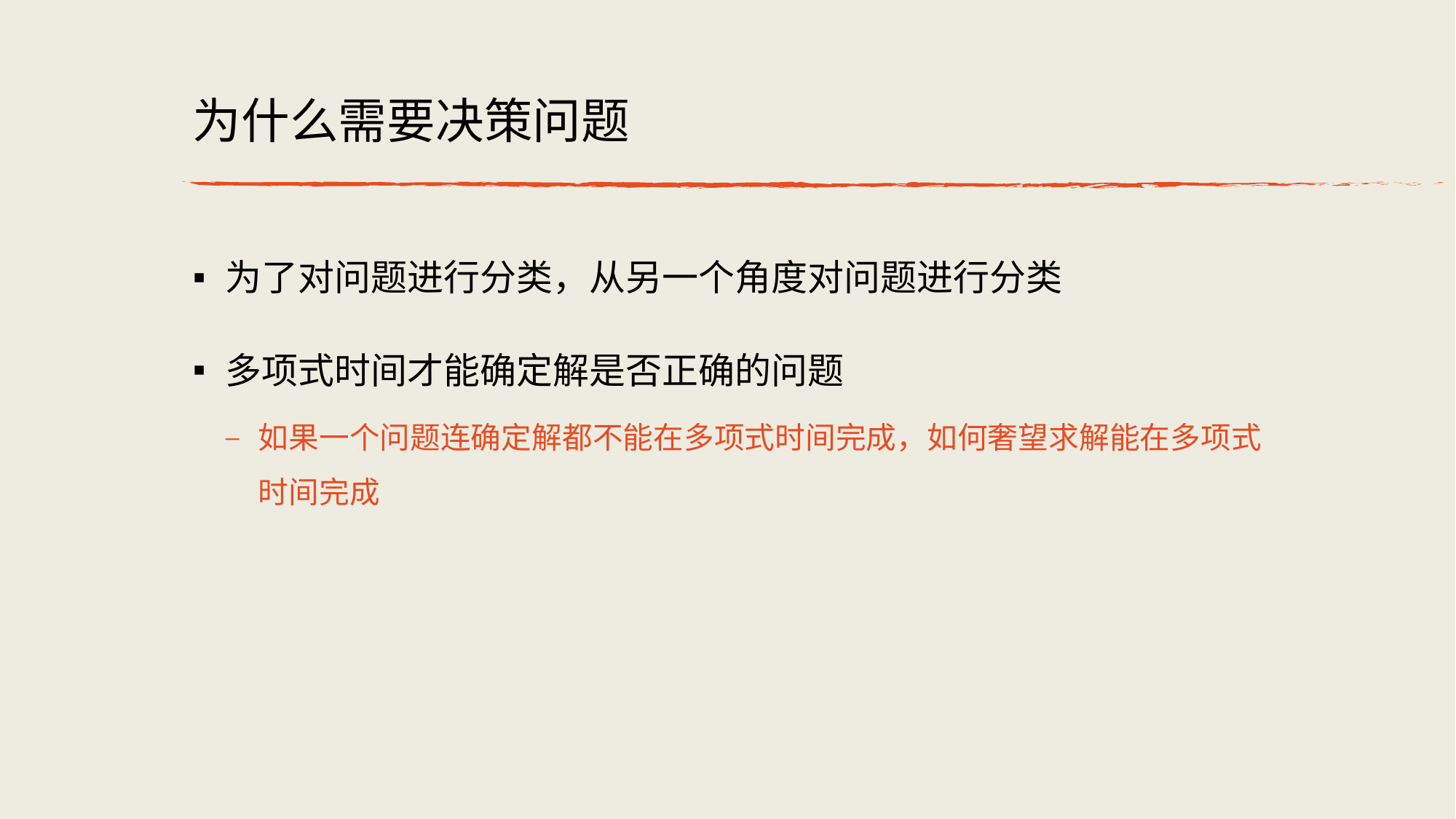

# 为什么需要决策问题
为了对问题进行分类，从另一个角度对问题进行分类
多项式时间才能确定解是否正确的问题
如果一个问题连确定解都不能在多项式时间完成，如何奢望求解能在多项式时间完成